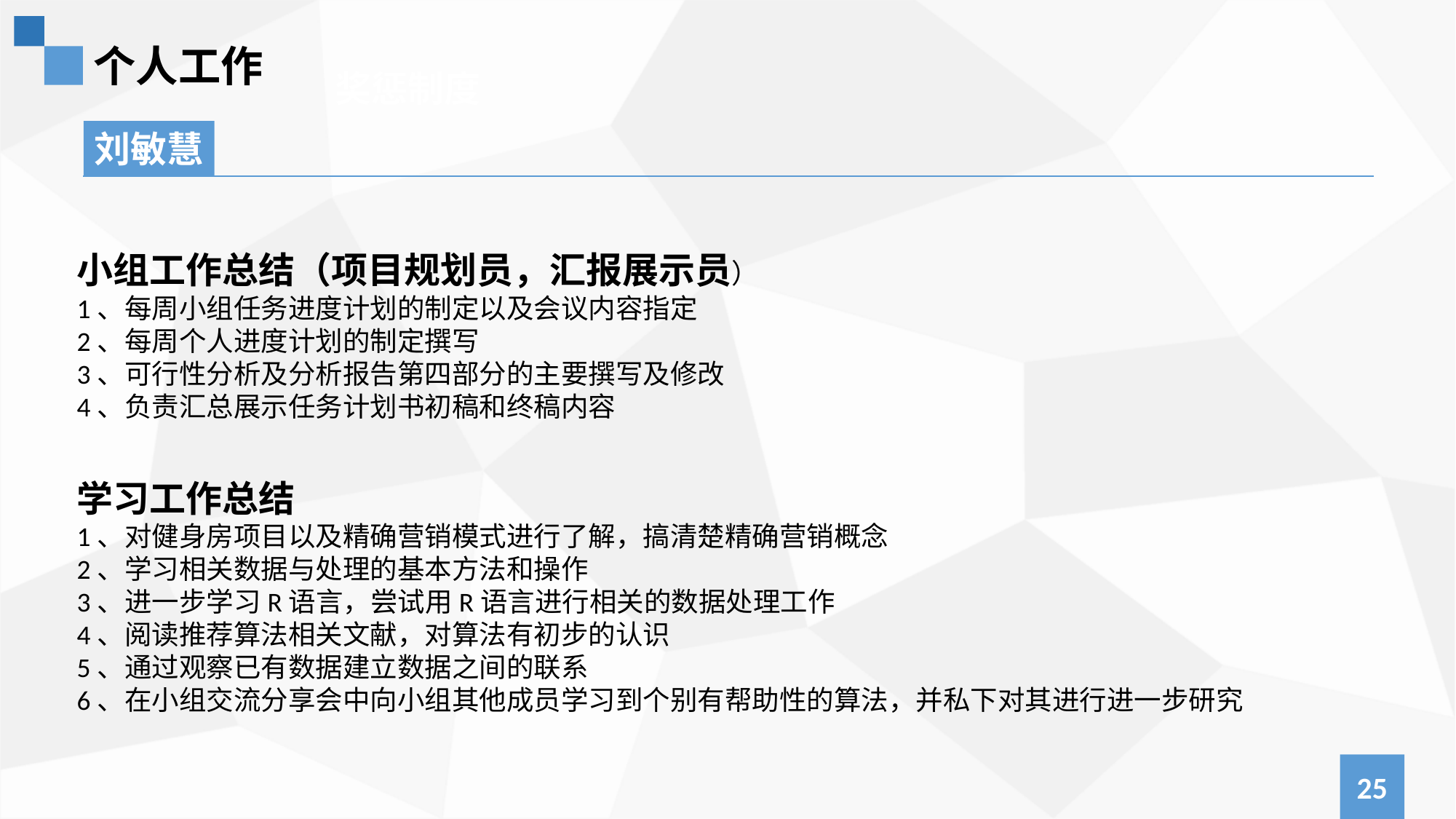

个人工作
奖惩制度
刘敏慧
小组工作总结（项目规划员，汇报展示员）
1、每周小组任务进度计划的制定以及会议内容指定
2、每周个人进度计划的制定撰写
3、可行性分析及分析报告第四部分的主要撰写及修改
4、负责汇总展示任务计划书初稿和终稿内容

学习工作总结
1、对健身房项目以及精确营销模式进行了解，搞清楚精确营销概念
2、学习相关数据与处理的基本方法和操作
3、进一步学习R语言，尝试用R语言进行相关的数据处理工作
4、阅读推荐算法相关文献，对算法有初步的认识
5、通过观察已有数据建立数据之间的联系
6、在小组交流分享会中向小组其他成员学习到个别有帮助性的算法，并私下对其进行进一步研究
25